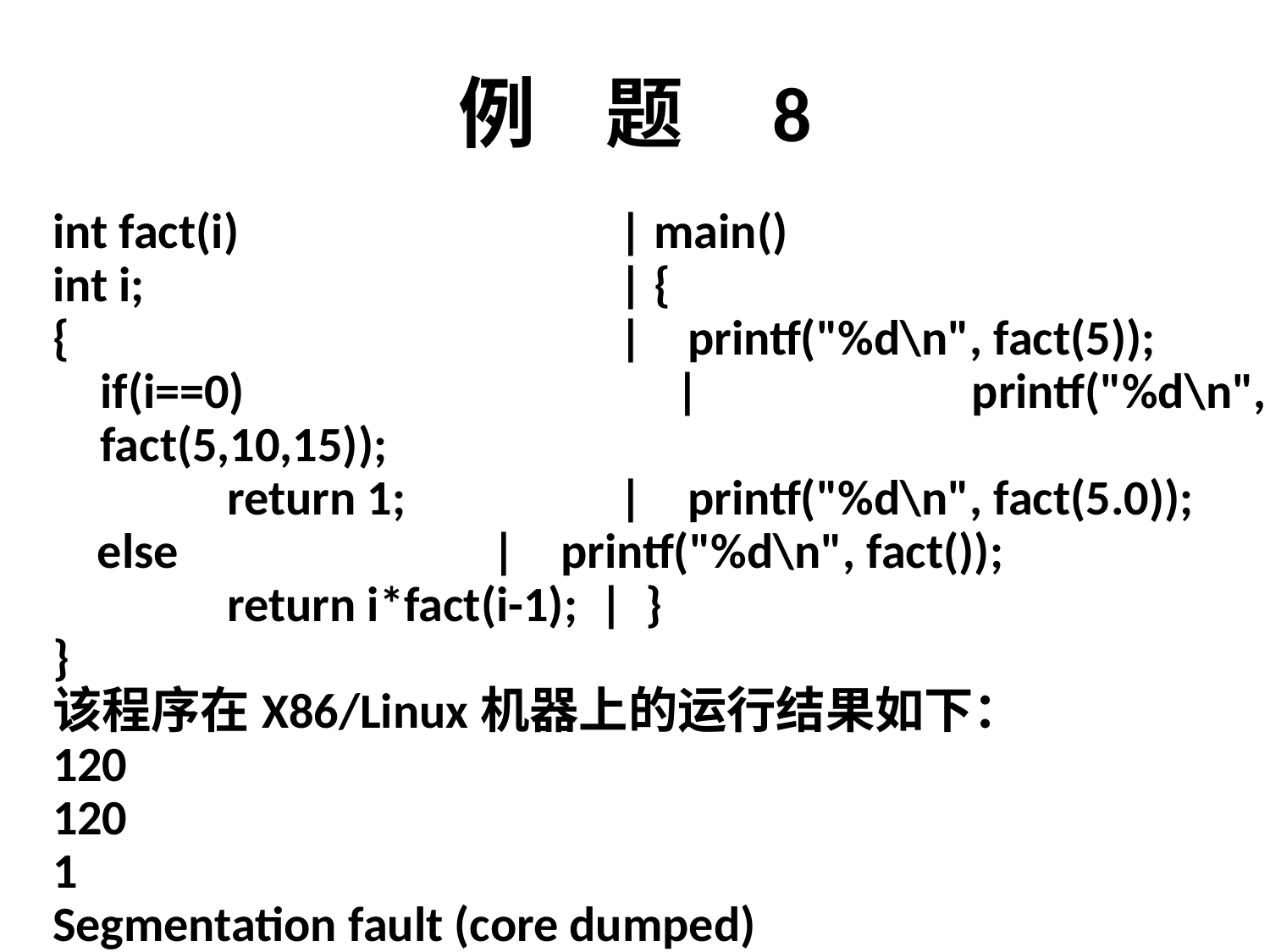

# 例    题    8
int fact(i) 			 | main()
int i;				 | {
{					 |    printf("%d\n", fact(5));
	if(i==0)			 |    printf("%d\n", fact(5,10,15));
		return 1;		 |    printf("%d\n", fact(5.0));
    else 			 |    printf("%d\n", fact());
		return i*fact(i-1);  |  }
}
该程序在X86/Linux机器上的运行结果如下：
120
120
1
Segmentation fault (core dumped)